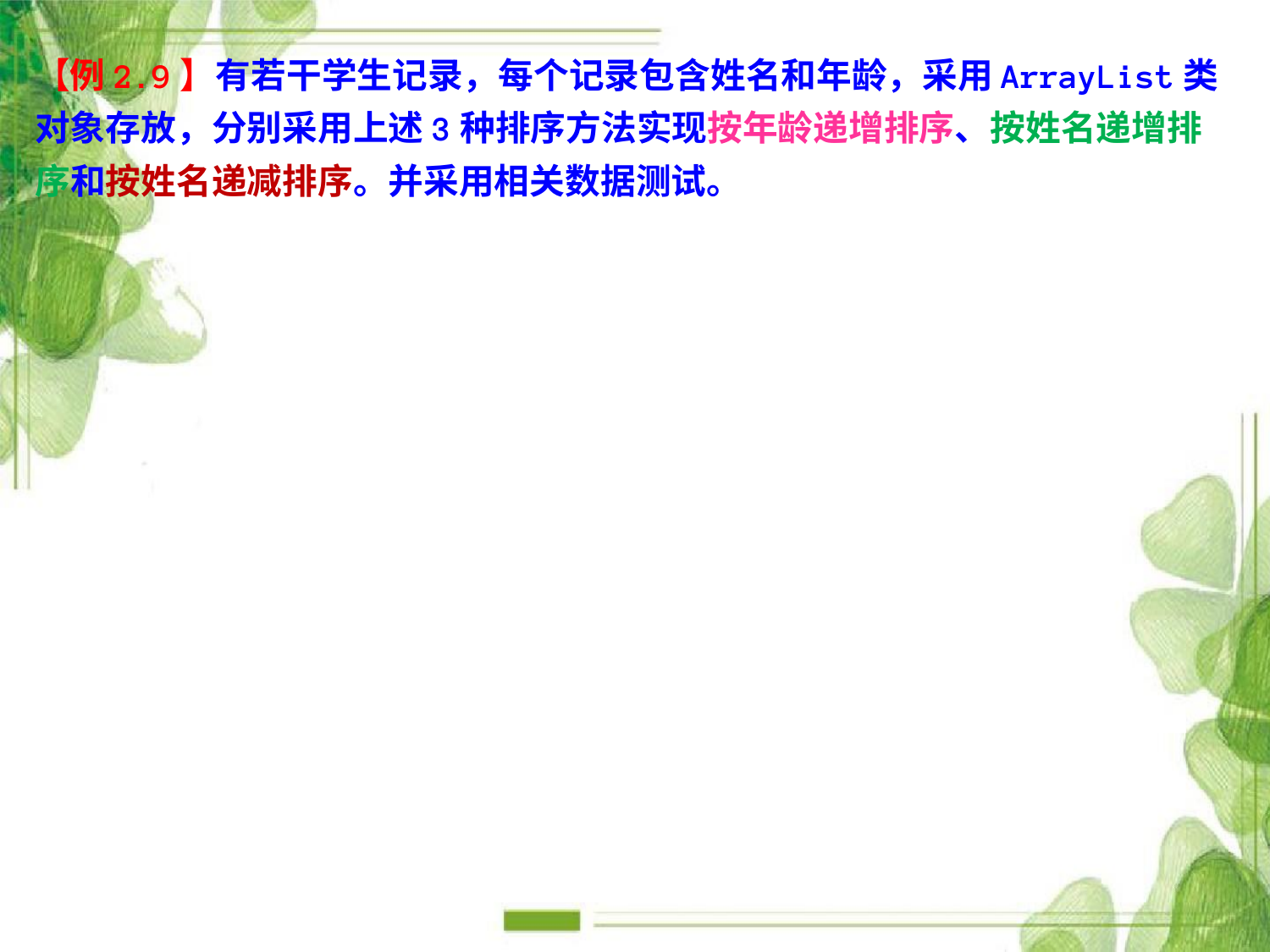

【例2.9】有若干学生记录，每个记录包含姓名和年龄，采用ArrayList类对象存放，分别采用上述3种排序方法实现按年龄递增排序、按姓名递增排序和按姓名递减排序。并采用相关数据测试。